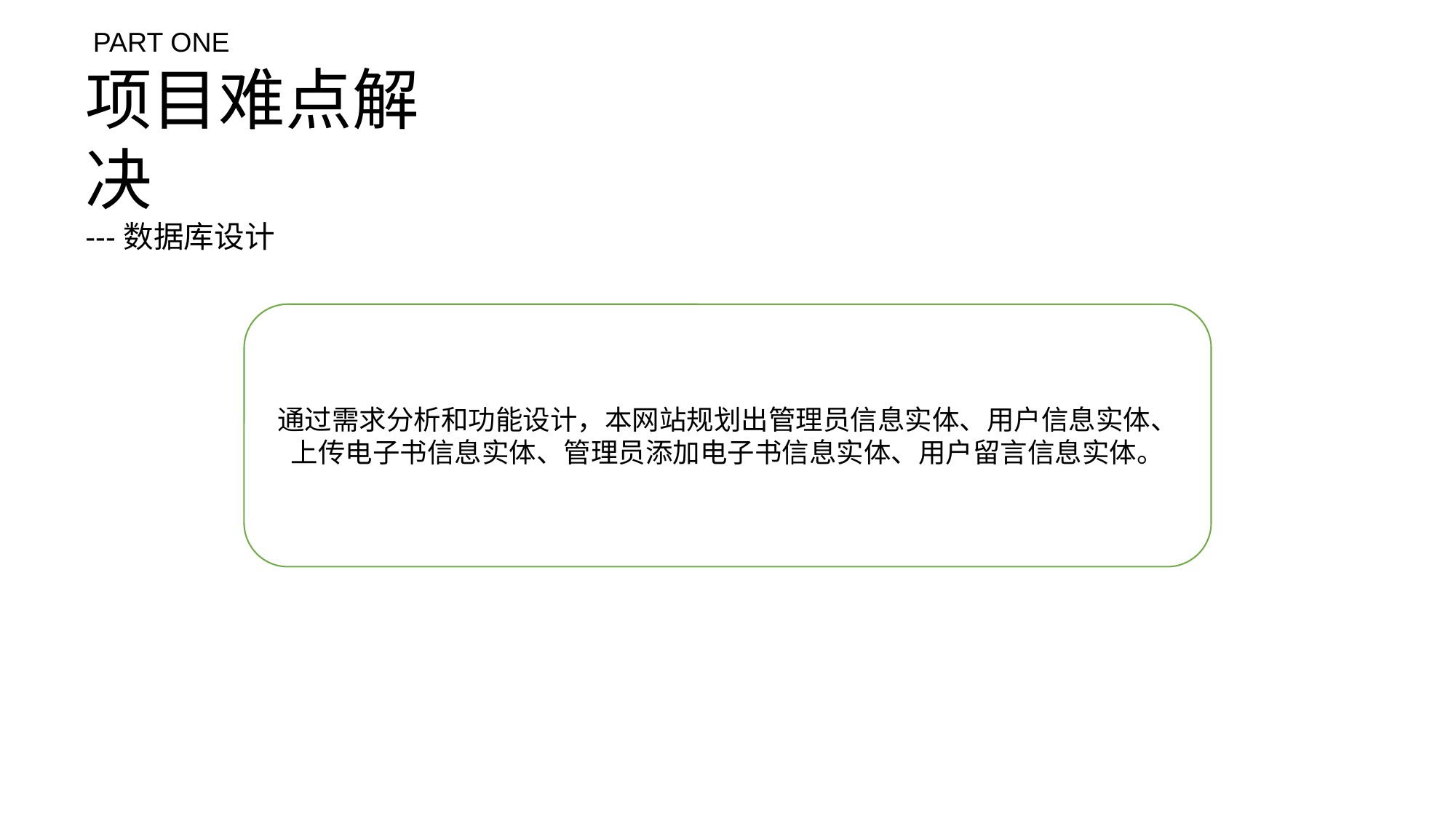

PART ONE
项目难点解决
---数据库设计
通过需求分析和功能设计，本网站规划出管理员信息实体、用户信息实体、上传电子书信息实体、管理员添加电子书信息实体、用户留言信息实体。